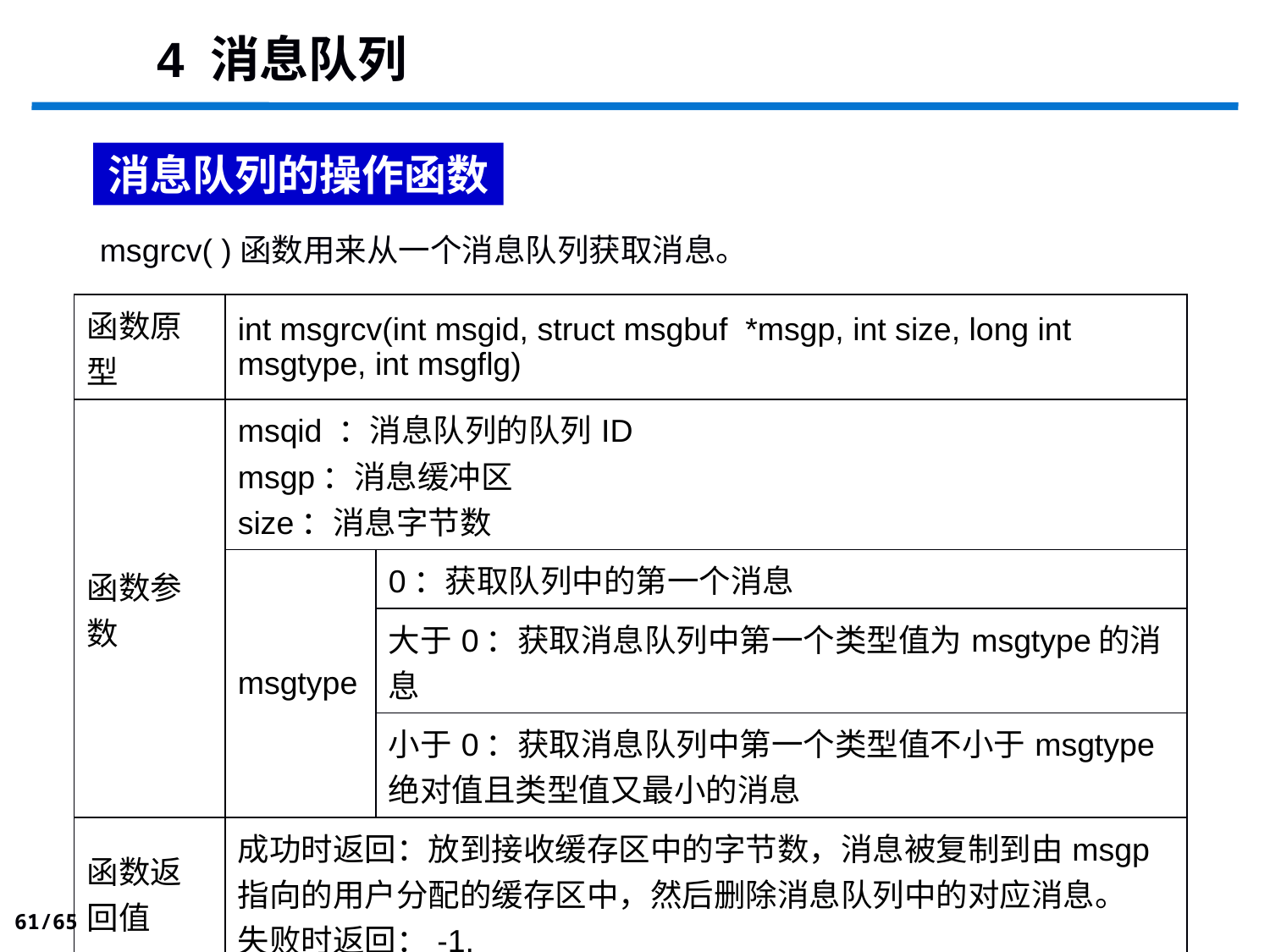

4 消息队列
消息队列的操作函数
msgrcv( )函数用来从一个消息队列获取消息。
| 函数原型 | int msgrcv(int msgid, struct msgbuf \*msgp, int size, long int msgtype, int msgflg) |  |
| --- | --- | --- |
| 函数参数 | msqid ：消息队列的队列ID msgp：消息缓冲区 size：消息字节数 |  |
|  | msgtype | 0：获取队列中的第一个消息 |
|  |  | 大于0：获取消息队列中第一个类型值为msgtype的消息 |
|  |  | 小于0：获取消息队列中第一个类型值不小于msgtype绝对值且类型值又最小的消息 |
| 函数返回值 | 成功时返回：放到接收缓存区中的字节数，消息被复制到由msgp指向的用户分配的缓存区中，然后删除消息队列中的对应消息。 失败时返回：-1. |  |